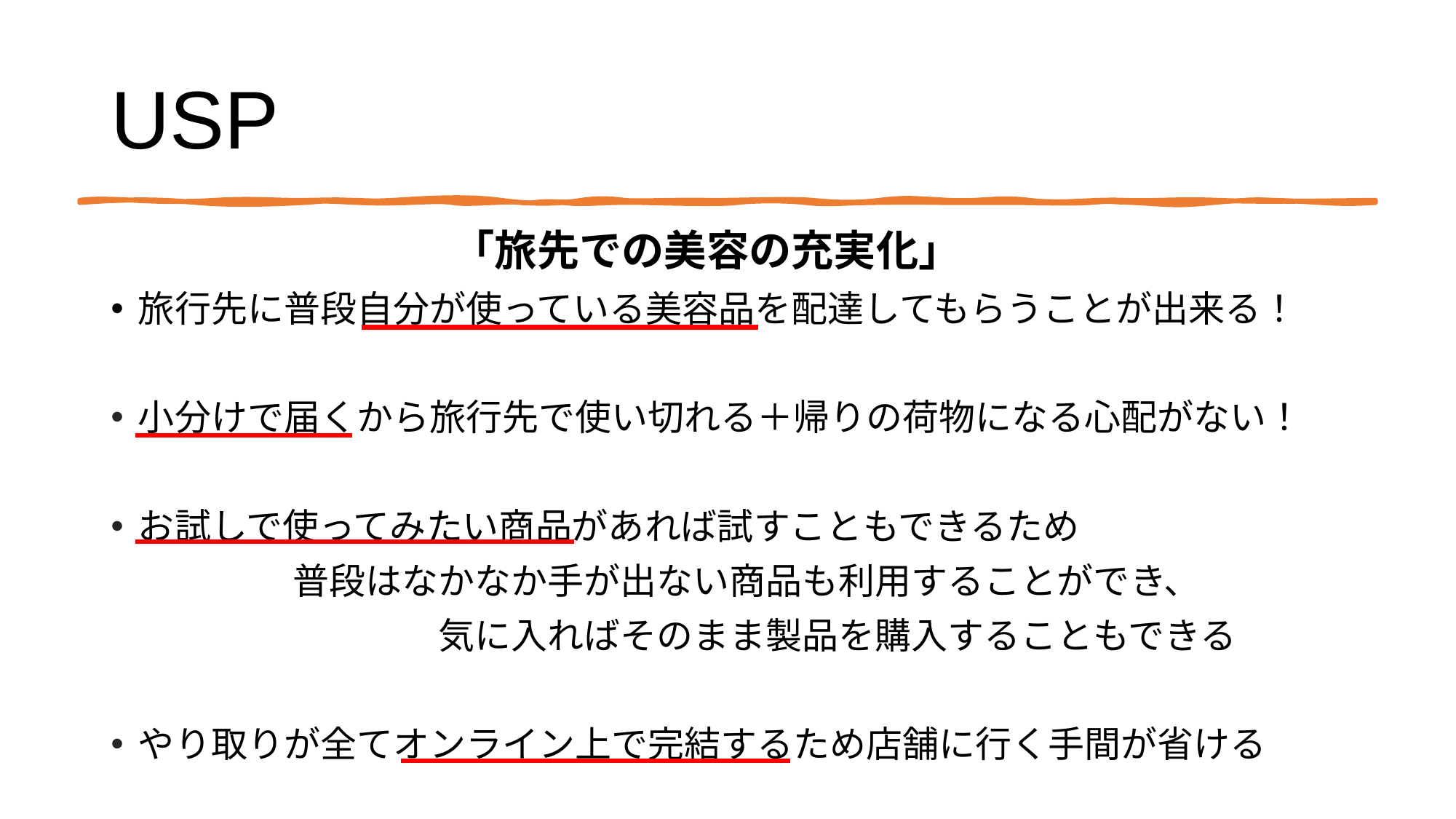

# USP

「旅先での美容の充実化」
旅行先に普段自分が使っている美容品を配達してもらうことが出来る！

小分けで届くから旅行先で使い切れる＋帰りの荷物になる心配がない！

お試しで使ってみたい商品があれば試すこともできるため
　　　　　普段はなかなか手が出ない商品も利用することができ、
　　　　　　　　　気に入ればそのまま製品を購入することもできる

やり取りが全てオンライン上で完結するため店舗に行く手間が省ける